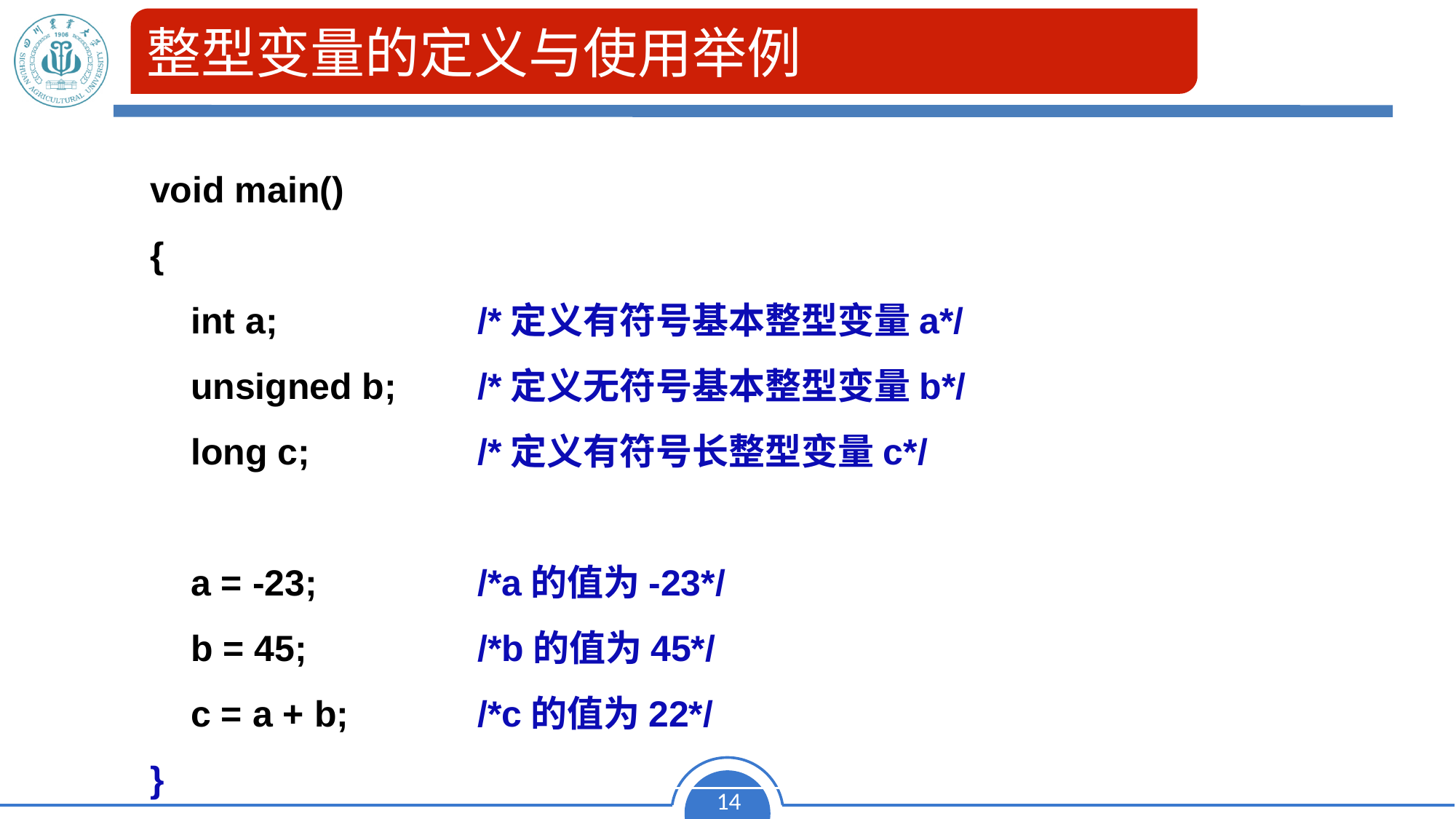

整型变量的定义与使用举例
void main()
{
    int a;		/*定义有符号基本整型变量a*/
    unsigned b;	/*定义无符号基本整型变量b*/
    long c;		/*定义有符号长整型变量c*/

    a = -23;		/*a的值为-23*/
    b = 45;		/*b的值为45*/
    c = a + b;		/*c的值为22*/
}